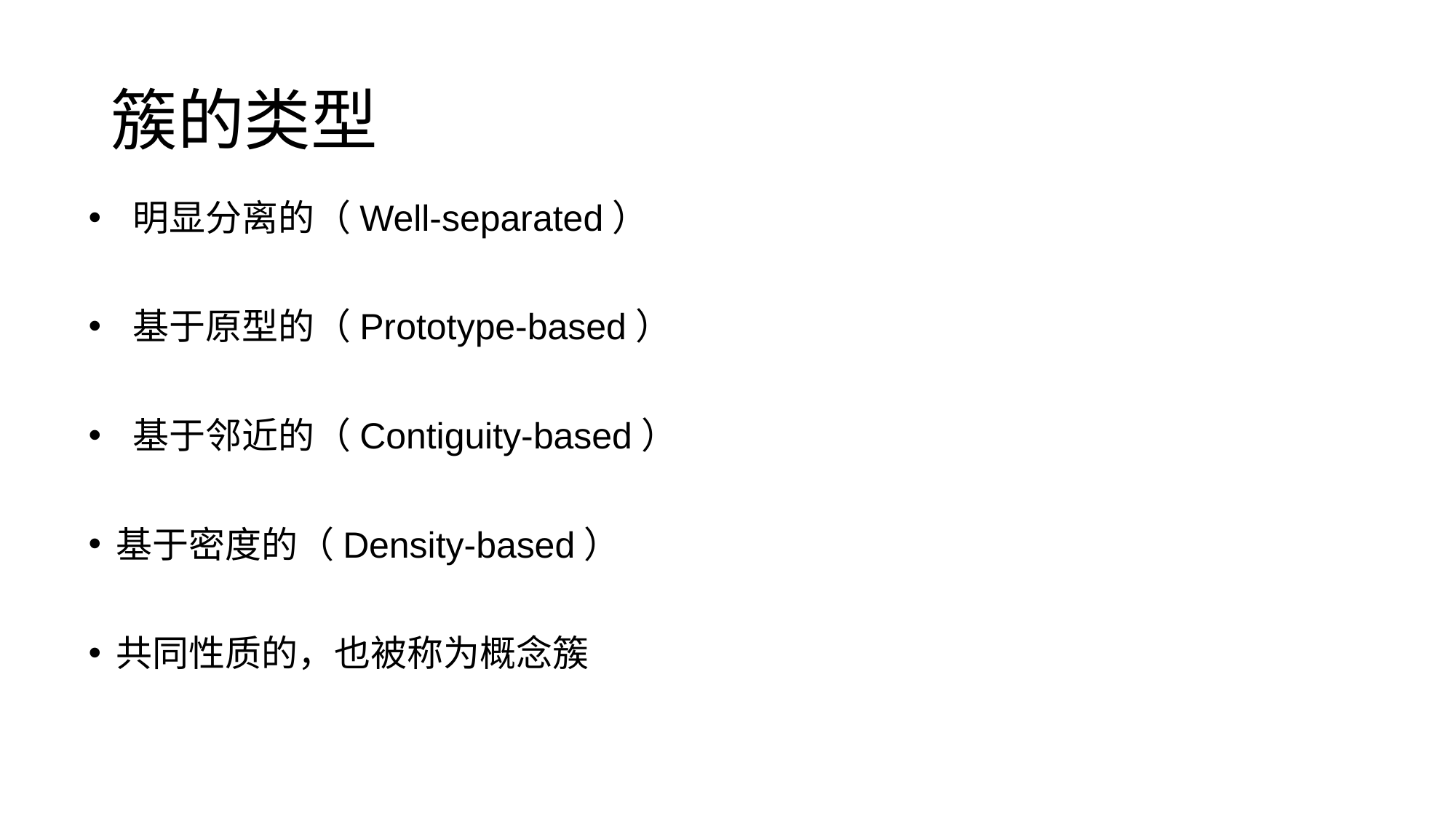

# 簇的类型
 明显分离的（Well-separated）

 基于原型的（Prototype-based）

 基于邻近的（Contiguity-based）

基于密度的（Density-based）

共同性质的，也被称为概念簇